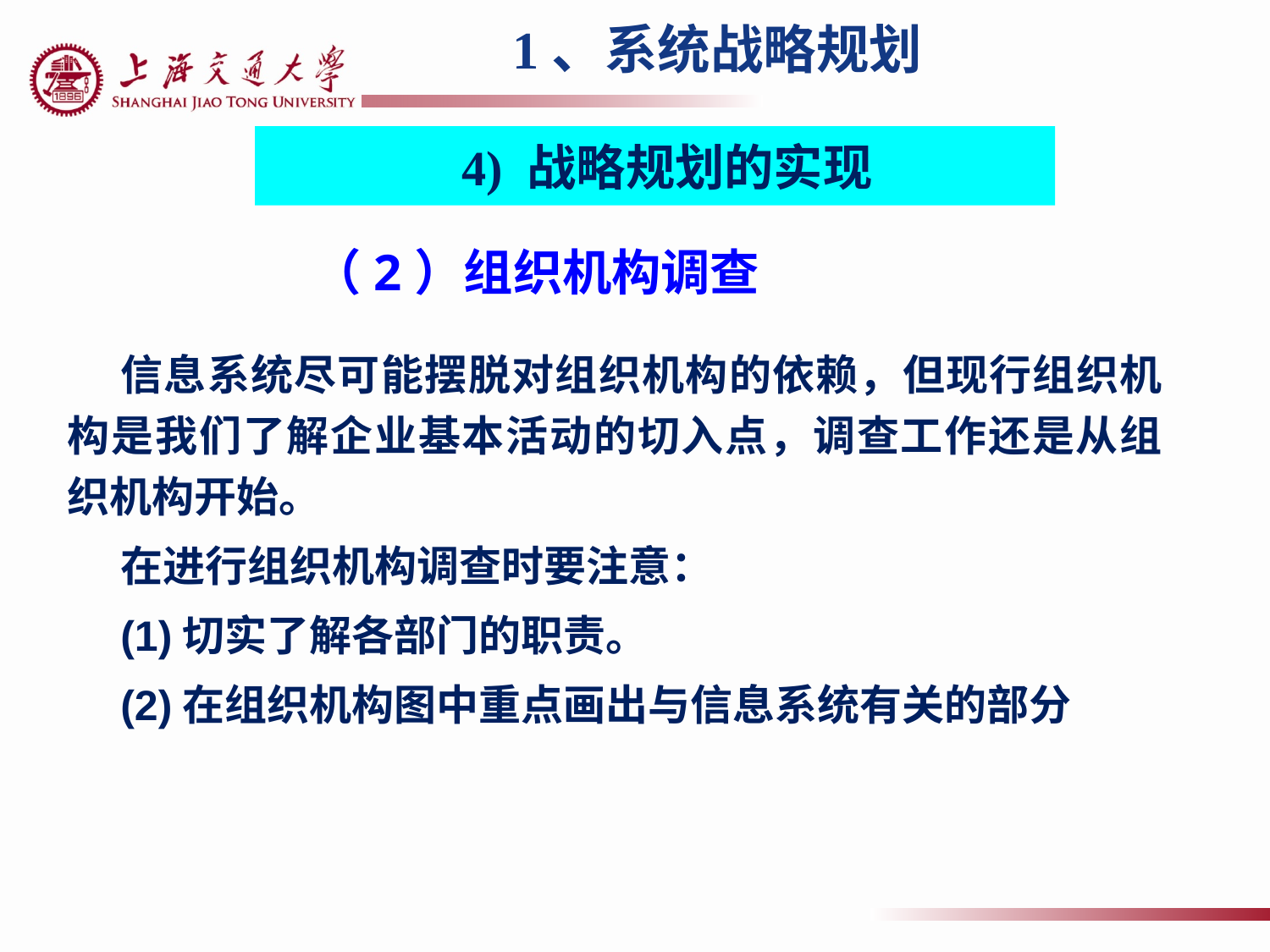

1、系统战略规划
  4) 战略规划的实现
# （2）组织机构调查
信息系统尽可能摆脱对组织机构的依赖，但现行组织机构是我们了解企业基本活动的切入点，调查工作还是从组织机构开始。
在进行组织机构调查时要注意：
(1)切实了解各部门的职责。
(2)在组织机构图中重点画出与信息系统有关的部分